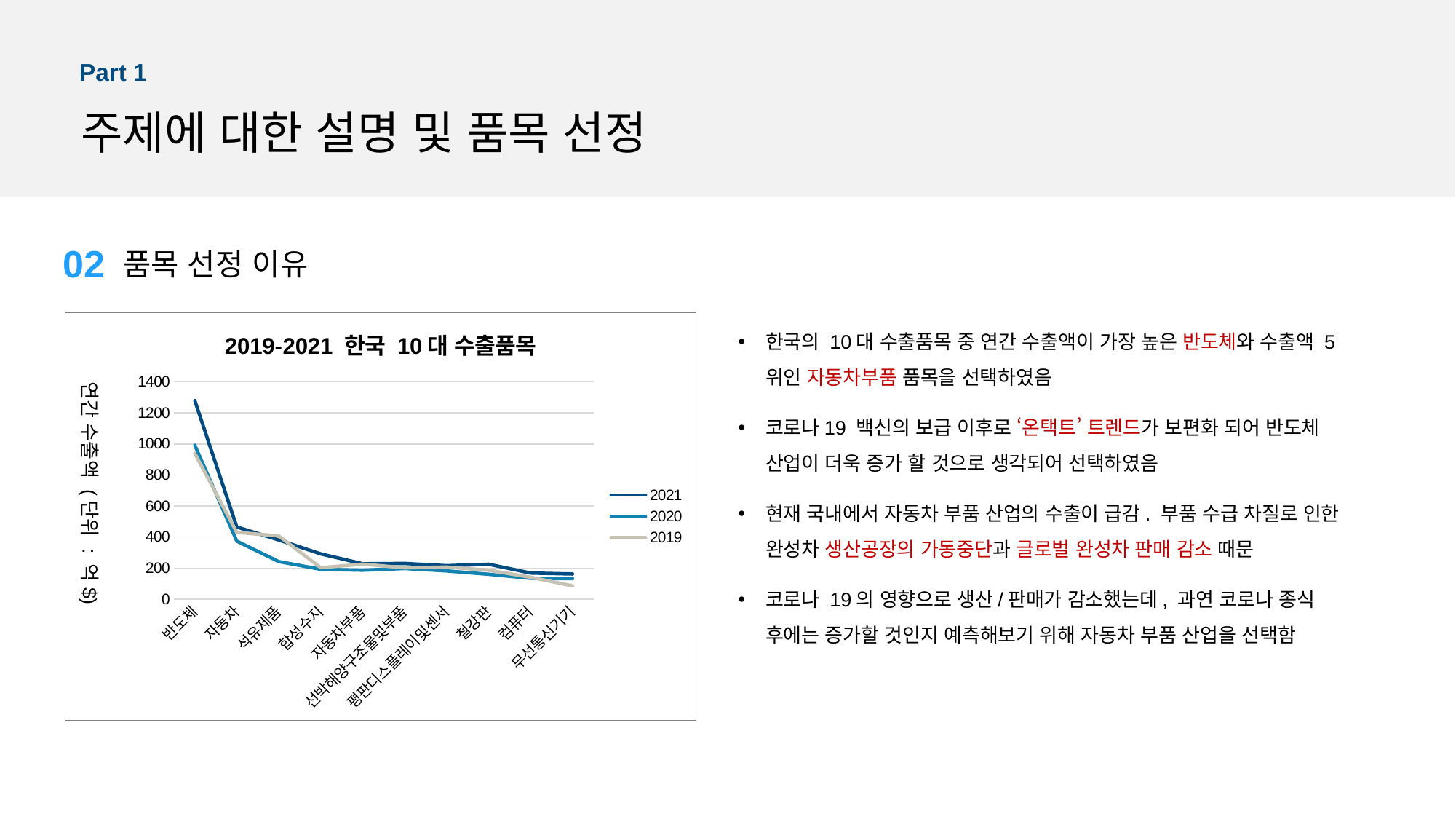

Part 1
주제에 대한 설명 및 품목 선정
02
품목 선정 이유

### Chart: 2019-2021 한국 10대 수출품목

| Category | 2021 | 2020 | 2019 |
|---|---|---|---|
| 반도체 | 1279.79648 | 991.76904 | 939.29698 |
| 자동차 | 464.64537 | 373.99065 | 430.35862 |
| 석유제품 | 381.20524 | 241.67724 | 406.90517 |
| 합성수지 | 291.43643 | 192.02294 | 202.5062 |
| 자동차부품 | 227.7576 | 186.39909 | 225.35197 |
| 선박해양구조물및부품 | 229.87505 | 197.48832 | 201.58982 |
| 평판디스플레이및센서 | 215.42606 | 181.50883 | 206.56897 |
| 철강판 | 224.93719 | 159.96966 | 186.05728 |
| 컴퓨터 | 168.16422 | 134.26132 | 140.78908 |
| 무선통신기기 | 161.911 | 131.81465 | 85.39623 |
한국의 10대 수출품목 중 연간 수출액이 가장 높은 반도체와 수출액 5위인 자동차부품 품목을 선택하였음
코로나19 백신의 보급 이후로 ‘온택트’ 트렌드가 보편화 되어 반도체 산업이 더욱 증가 할 것으로 생각되어 선택하였음
현재 국내에서 자동차 부품 산업의 수출이 급감. 부품 수급 차질로 인한 완성차 생산공장의 가동중단과 글로벌 완성차 판매 감소 때문
코로나 19의 영향으로 생산/판매가 감소했는데, 과연 코로나 종식 후에는 증가할 것인지 예측해보기 위해 자동차 부품 산업을 선택함